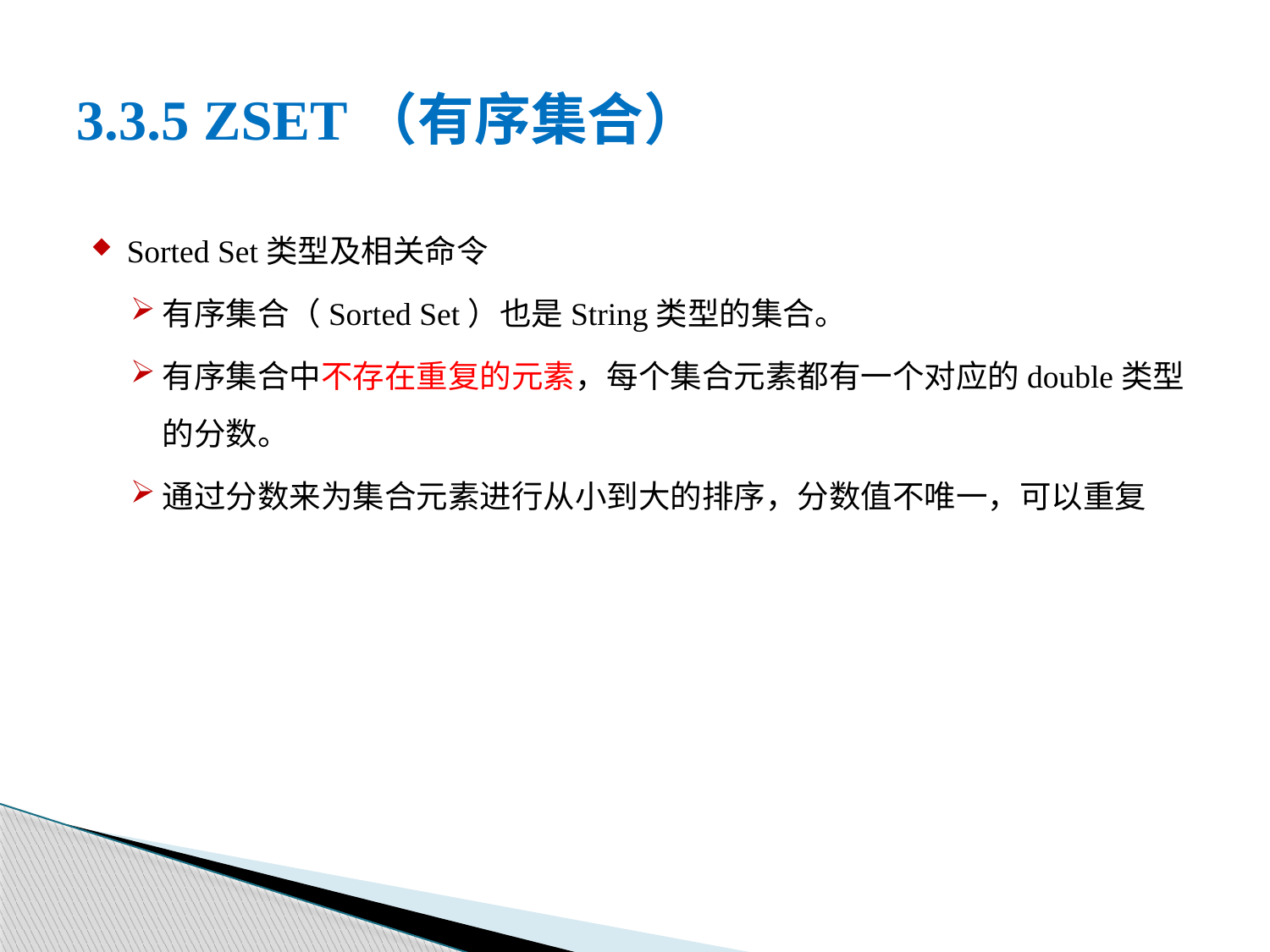

# 3.3.5 ZSET（有序集合）
Sorted Set类型及相关命令
有序集合（Sorted Set）也是String类型的集合。
有序集合中不存在重复的元素，每个集合元素都有一个对应的double类型的分数。
通过分数来为集合元素进行从小到大的排序，分数值不唯一，可以重复